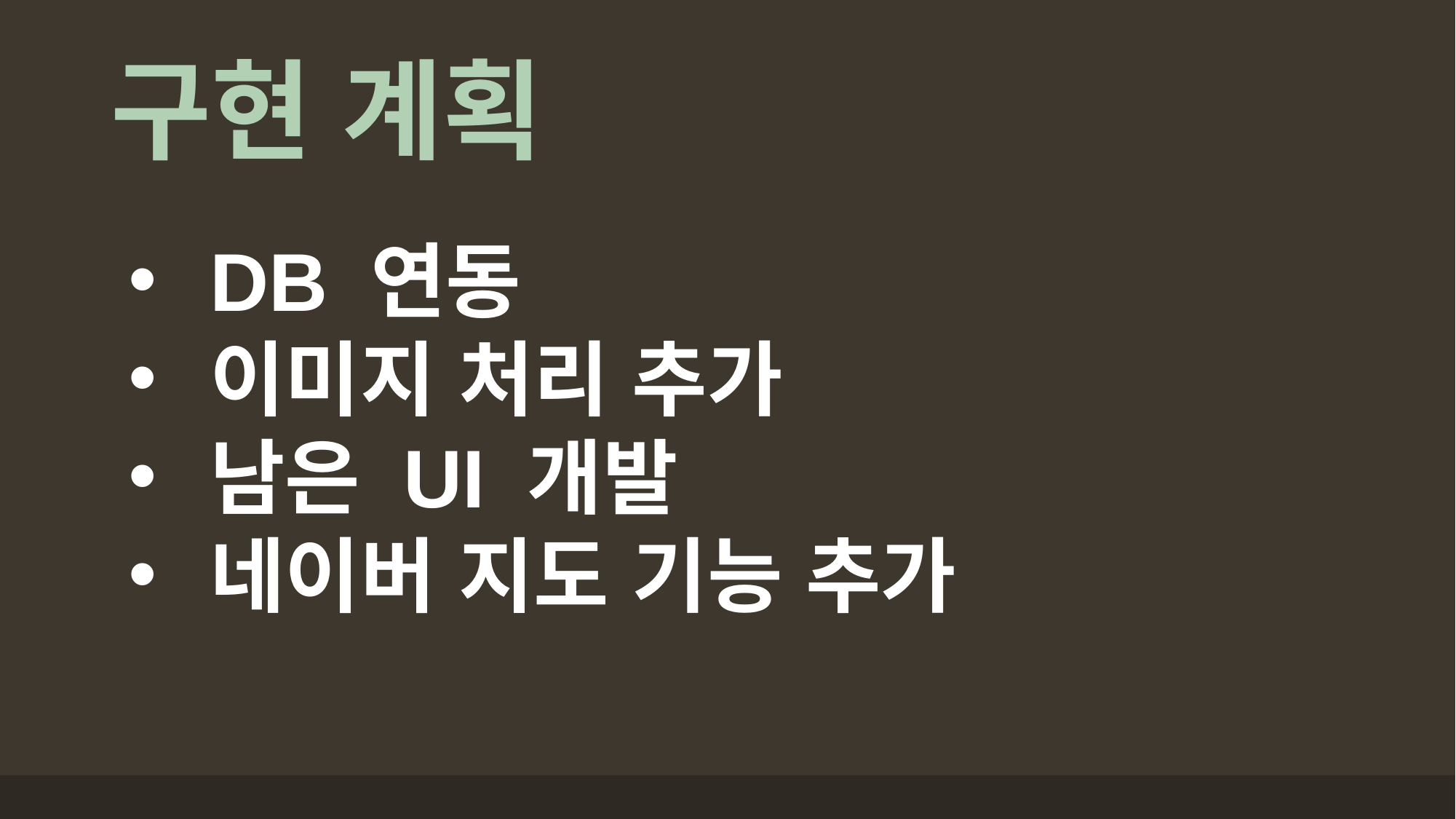

# 구현 계획
DB 연동
이미지 처리 추가
남은 UI 개발
네이버 지도 기능 추가